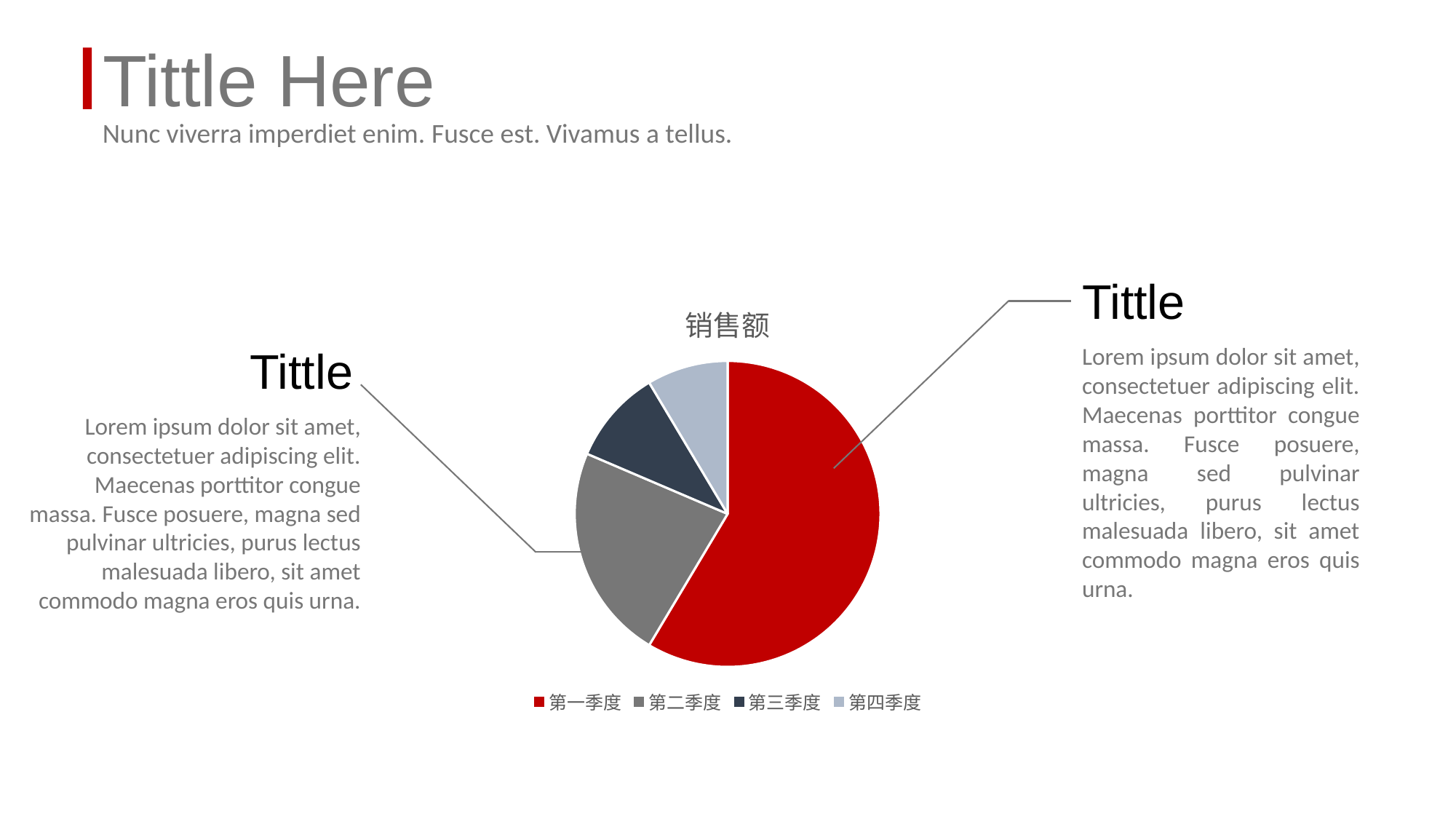

Tittle Here

Nunc viverra imperdiet enim. Fusce est. Vivamus a tellus.
Tittle

### Chart:

| Category | 销售额 |
|---|---|
| 第一季度 | 8.2 |
| 第二季度 | 3.2 |
| 第三季度 | 1.4 |
| 第四季度 | 1.2 |
Tittle
Lorem ipsum dolor sit amet, consectetuer adipiscing elit. Maecenas porttitor congue massa. Fusce posuere, magna sed pulvinar ultricies, purus lectus malesuada libero, sit amet commodo magna eros quis urna.
Lorem ipsum dolor sit amet, consectetuer adipiscing elit. Maecenas porttitor congue massa. Fusce posuere, magna sed pulvinar ultricies, purus lectus malesuada libero, sit amet commodo magna eros quis urna.